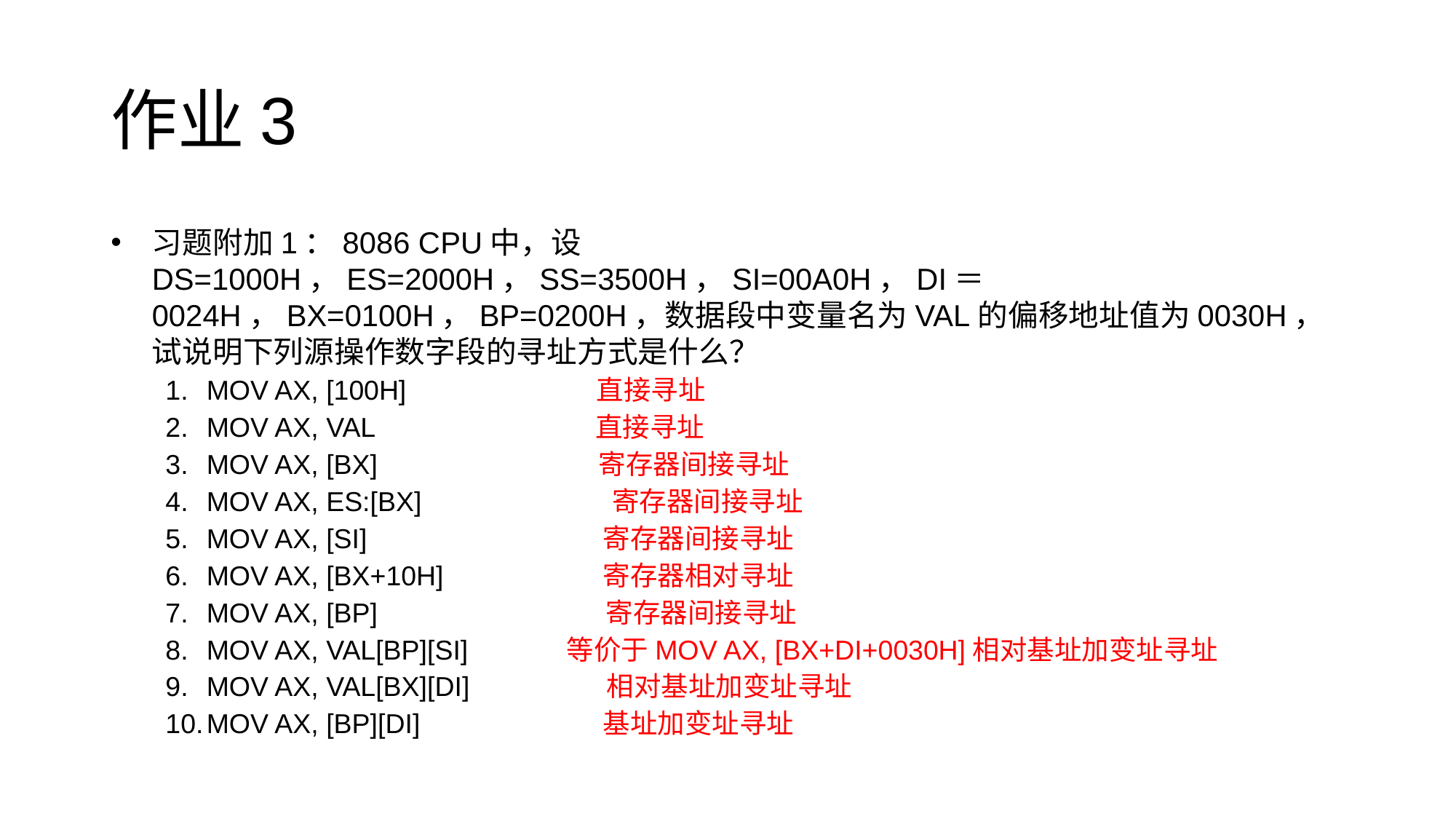

# 作业3
习题附加1：8086 CPU中，设DS=1000H，ES=2000H，SS=3500H，SI=00A0H，DI＝0024H，BX=0100H，BP=0200H，数据段中变量名为VAL的偏移地址值为0030H，试说明下列源操作数字段的寻址方式是什么？
MOV AX, [100H]                        直接寻址
MOV AX, VAL                            直接寻址
MOV AX, [BX]                            寄存器间接寻址
MOV AX, ES:[BX]                        寄存器间接寻址
MOV AX, [SI]                              寄存器间接寻址
MOV AX, [BX+10H]                    寄存器相对寻址
MOV AX, [BP]                             寄存器间接寻址
MOV AX, VAL[BP][SI]            等价于MOV AX, [BX+DI+0030H]相对基址加变址寻址
MOV AX, VAL[BX][DI]                 相对基址加变址寻址
MOV AX, [BP][DI]                       基址加变址寻址